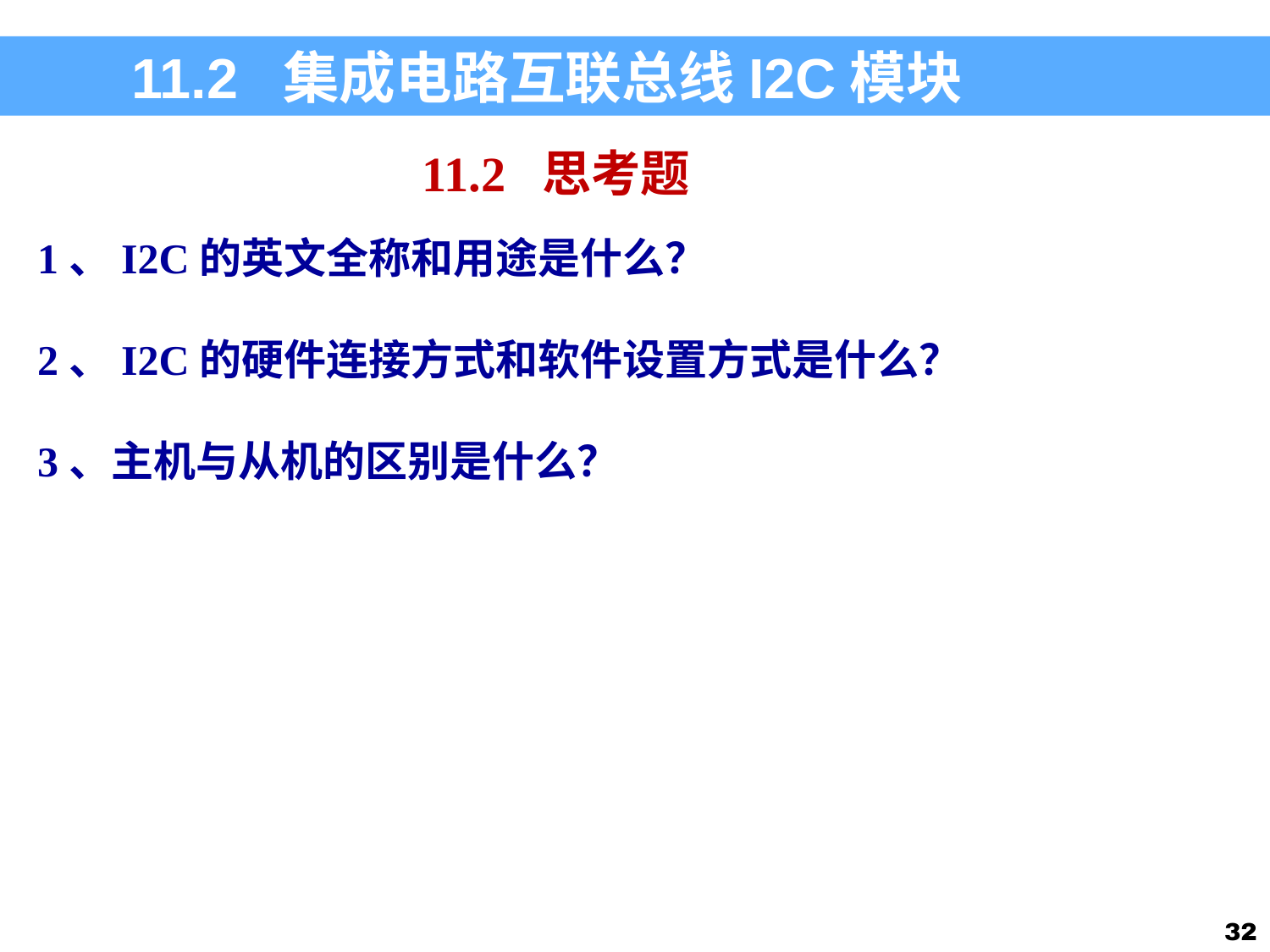

11.2  集成电路互联总线I2C模块
11.2  思考题
1、I2C的英文全称和用途是什么？

2、I2C的硬件连接方式和软件设置方式是什么？

3、主机与从机的区别是什么？
32